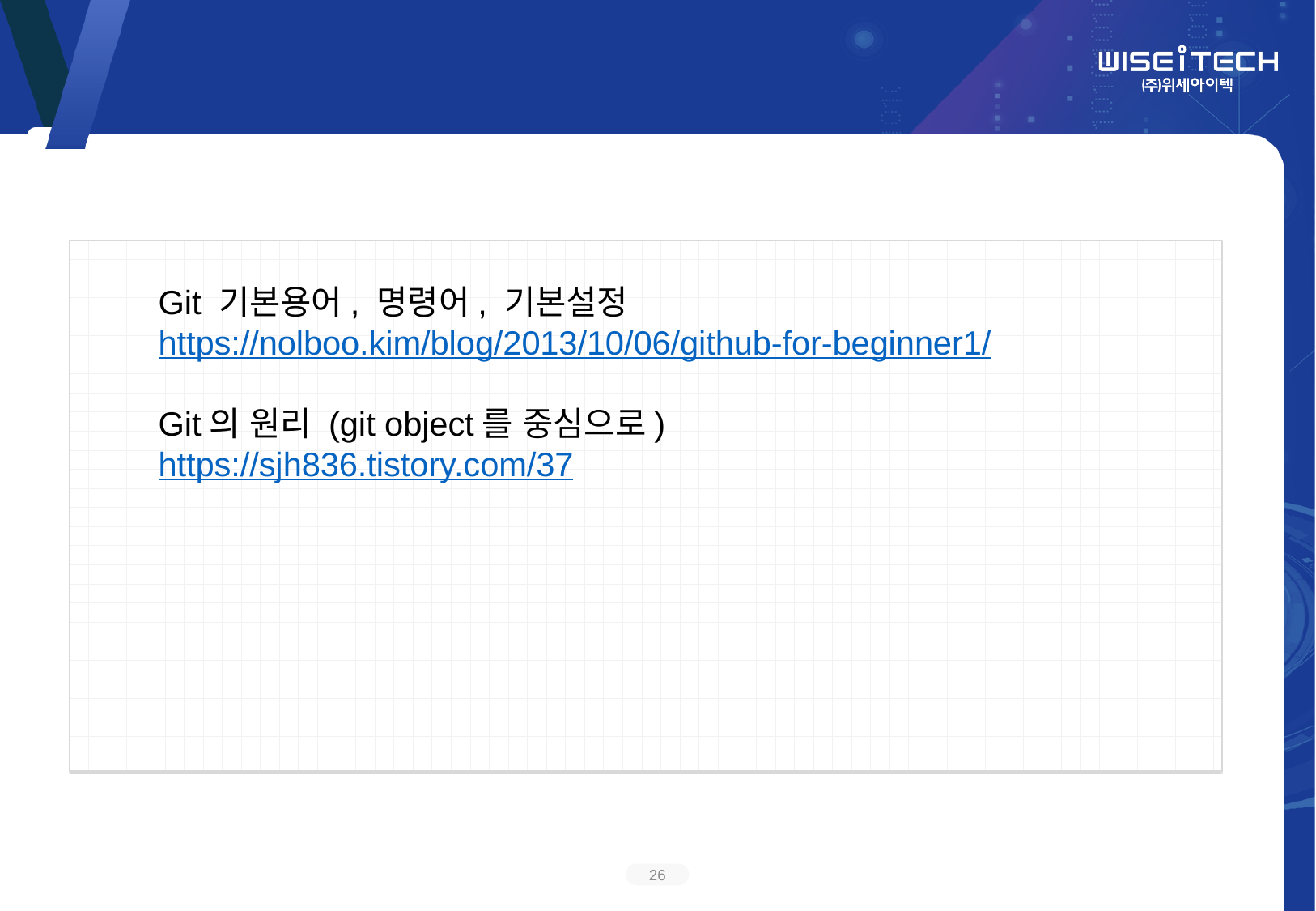

참고 페이지

Git 기본용어, 명령어, 기본설정
https://nolboo.kim/blog/2013/10/06/github-for-beginner1/

Git의 원리 (git object를 중심으로)
https://sjh836.tistory.com/37